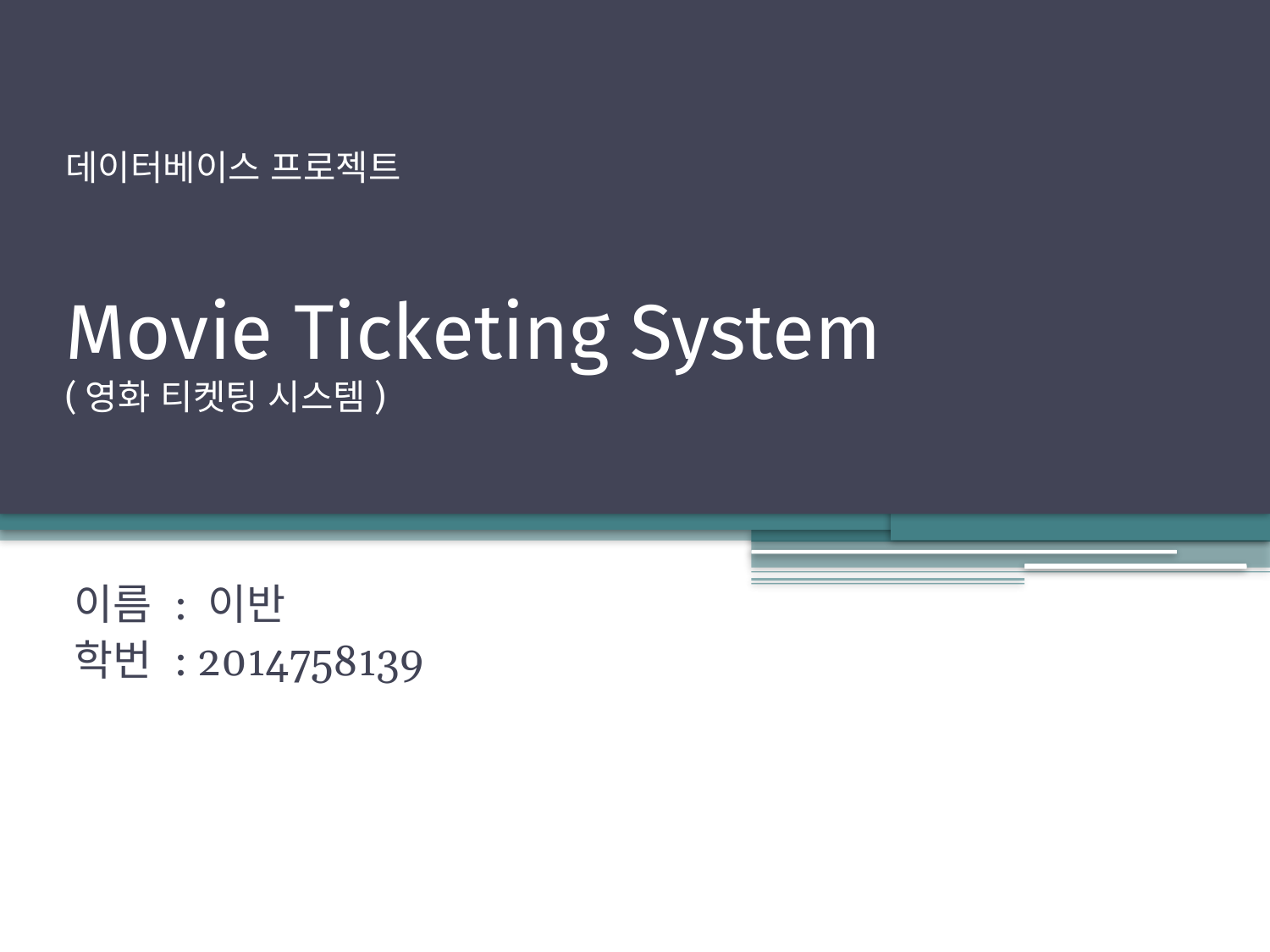

# 데이터베이스 프로젝트 Movie Ticketing System (영화 티켓팅 시스템)
이름 : 이반
학번 : 2014758139